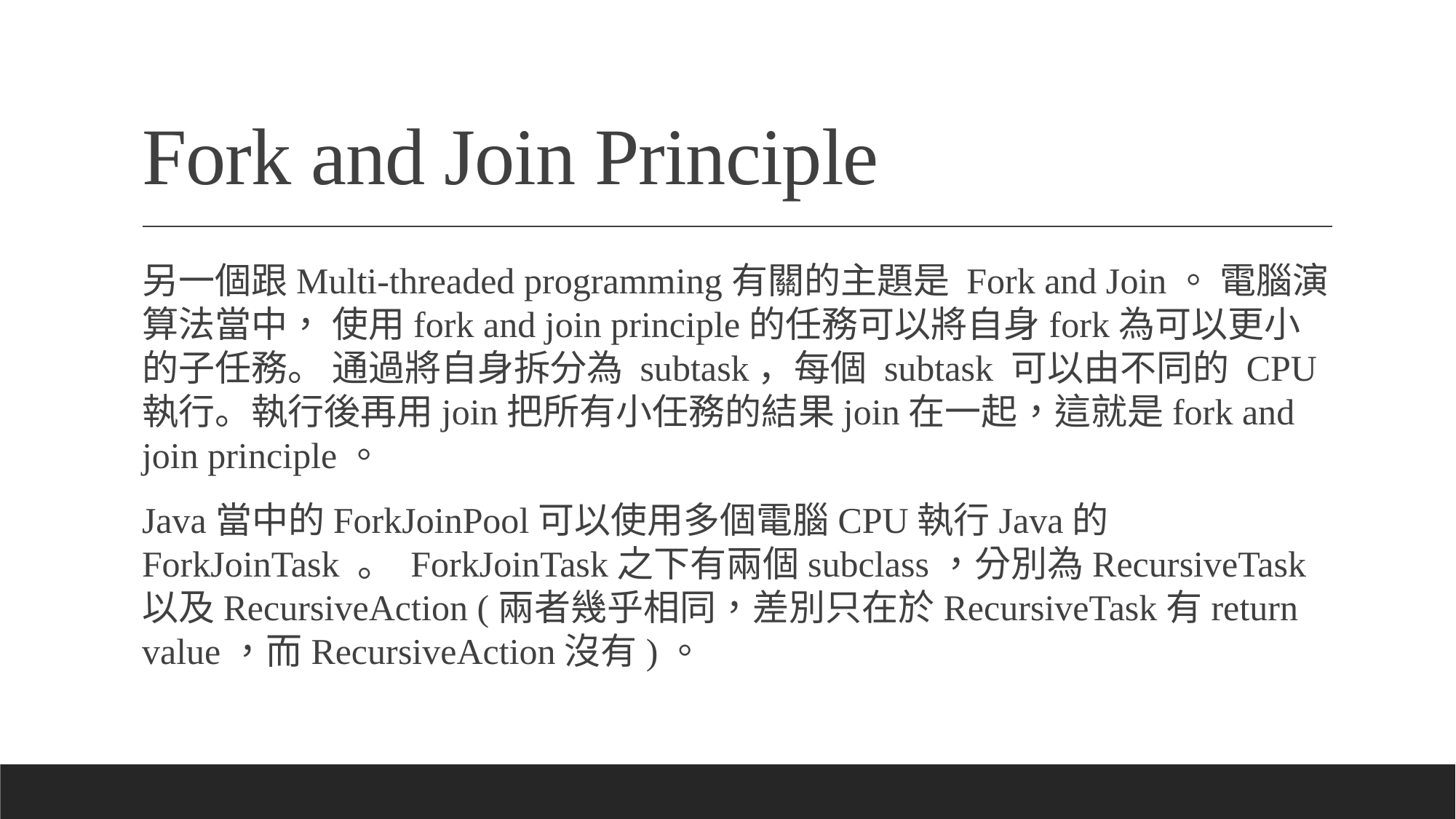

# Fork and Join Principle
另一個跟Multi-threaded programming有關的主題是 Fork and Join。 電腦演算法當中， 使用fork and join principle的任務可以將自身fork為可以更小的子任務。 通過將自身拆分為 subtask，每個 subtask 可以由不同的 CPU 執行。執行後再用join把所有小任務的結果join在一起，這就是fork and join principle。
Java當中的ForkJoinPool可以使用多個電腦CPU執行Java的ForkJoinTask 。 ForkJoinTask之下有兩個subclass，分別為RecursiveTask以及RecursiveAction (兩者幾乎相同，差別只在於RecursiveTask有return value，而RecursiveAction沒有)。